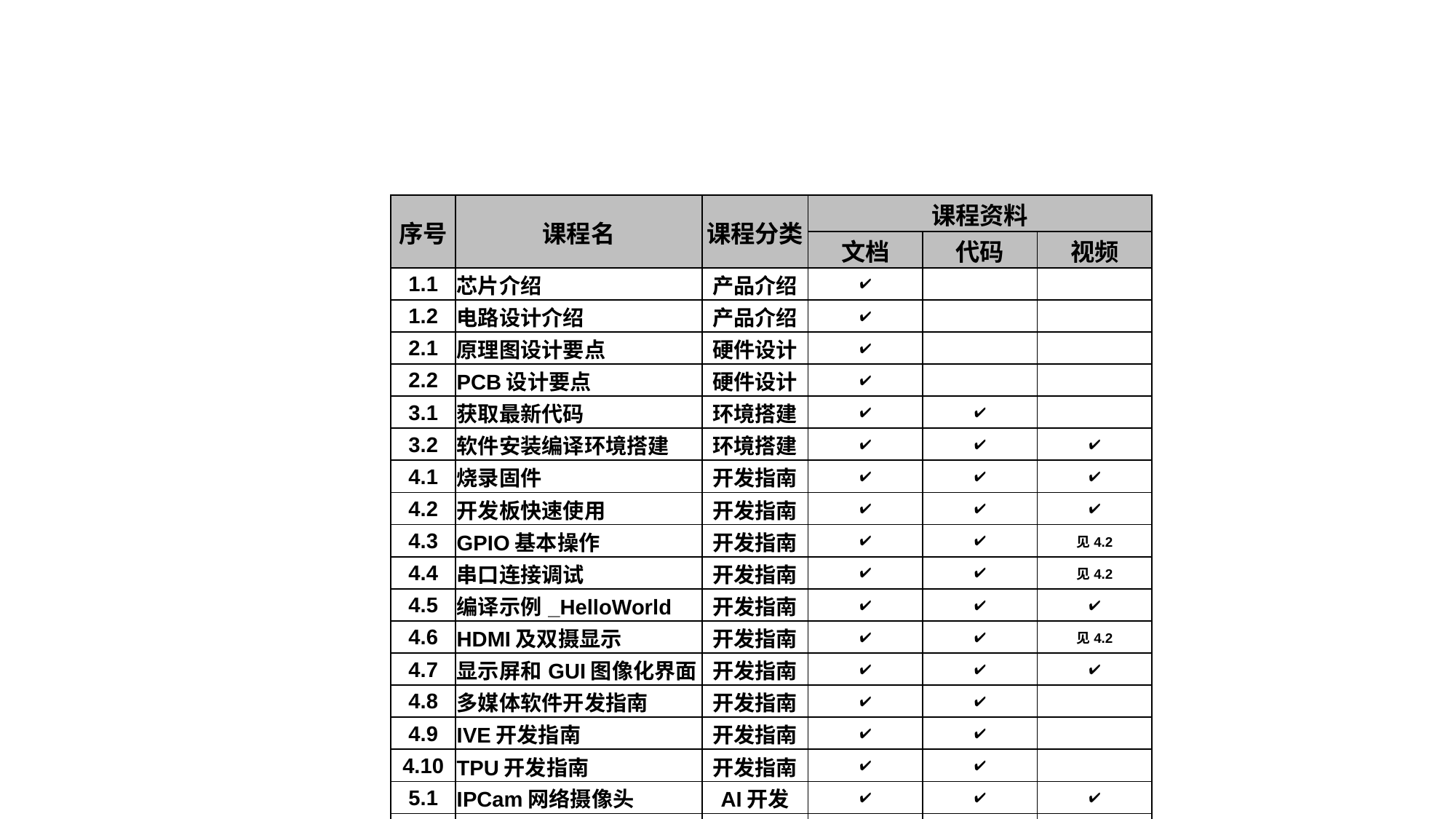

| 序号 | 课程名 | 课程分类 | 课程资料 |  |  |
| --- | --- | --- | --- | --- | --- |
|  |  |  | 文档 | 代码 | 视频 |
| 1.1 | 芯片介绍 | 产品介绍 | ✔ |  |  |
| 1.2 | 电路设计介绍 | 产品介绍 | ✔ |  |  |
| 2.1 | 原理图设计要点 | 硬件设计 | ✔ |  |  |
| 2.2 | PCB设计要点 | 硬件设计 | ✔ |  |  |
| 3.1 | 获取最新代码 | 环境搭建 | ✔ | ✔ |  |
| 3.2 | 软件安装编译环境搭建 | 环境搭建 | ✔ | ✔ | ✔ |
| 4.1 | 烧录固件 | 开发指南 | ✔ | ✔ | ✔ |
| 4.2 | 开发板快速使用 | 开发指南 | ✔ | ✔ | ✔ |
| 4.3 | GPIO基本操作 | 开发指南 | ✔ | ✔ | 见4.2 |
| 4.4 | 串口连接调试 | 开发指南 | ✔ | ✔ | 见4.2 |
| 4.5 | 编译示例\_HelloWorld | 开发指南 | ✔ | ✔ | ✔ |
| 4.6 | HDMI及双摄显示 | 开发指南 | ✔ | ✔ | 见4.2 |
| 4.7 | 显示屏和GUI图像化界面 | 开发指南 | ✔ | ✔ | ✔ |
| 4.8 | 多媒体软件开发指南 | 开发指南 | ✔ | ✔ |  |
| 4.9 | IVE开发指南 | 开发指南 | ✔ | ✔ |  |
| 4.10 | TPU开发指南 | 开发指南 | ✔ | ✔ |  |
| 5.1 | IPCam网络摄像头 | AI开发 | ✔ | ✔ | ✔ |
| 5.2 | 智能门禁 | AI开发 | ✔ | ✔ |  |